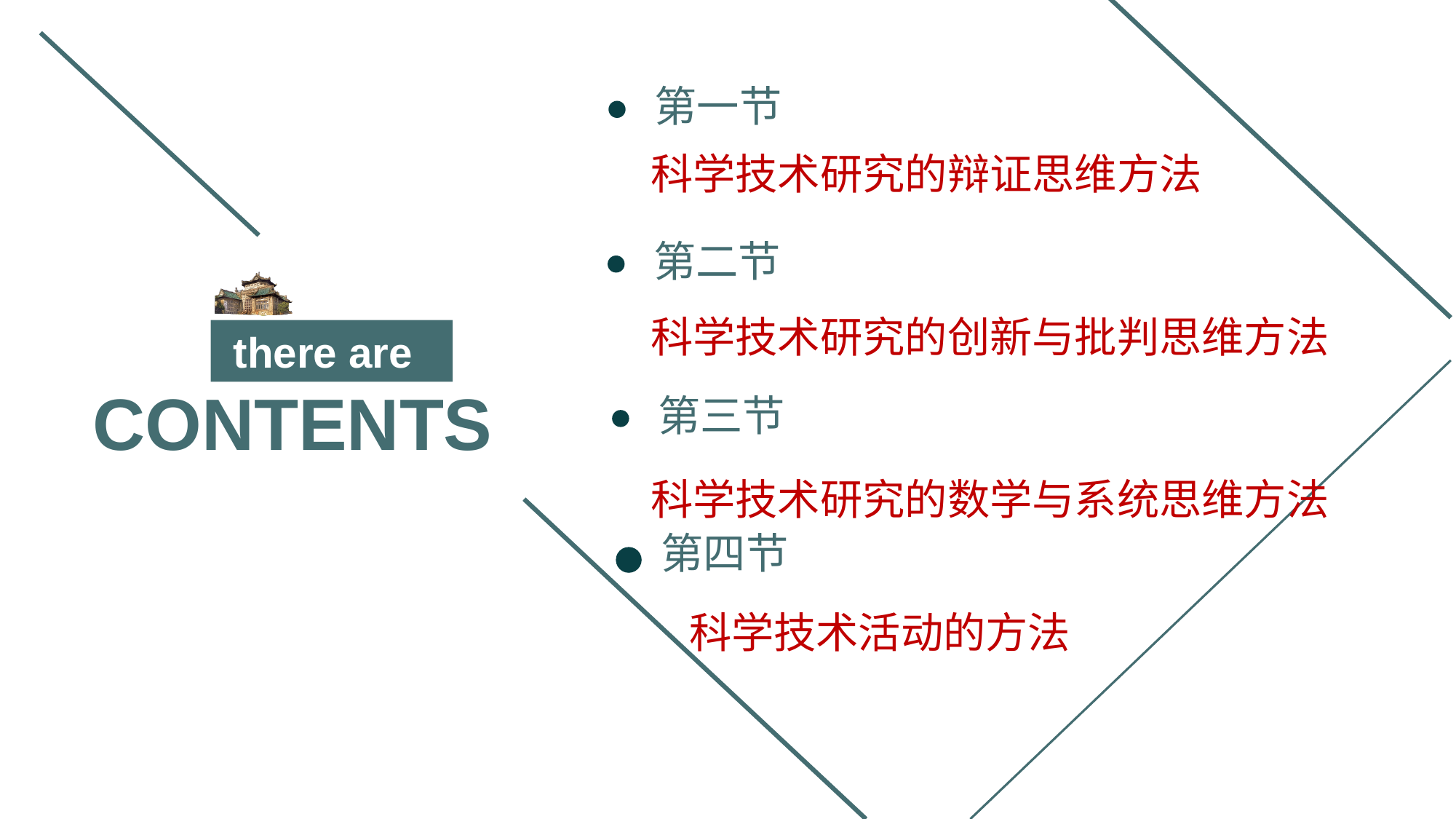

科学技术研究的辩证思维方法
科学技术研究的创新与批判思维方法
科学技术研究的数学与系统思维方法
科学技术活动的方法